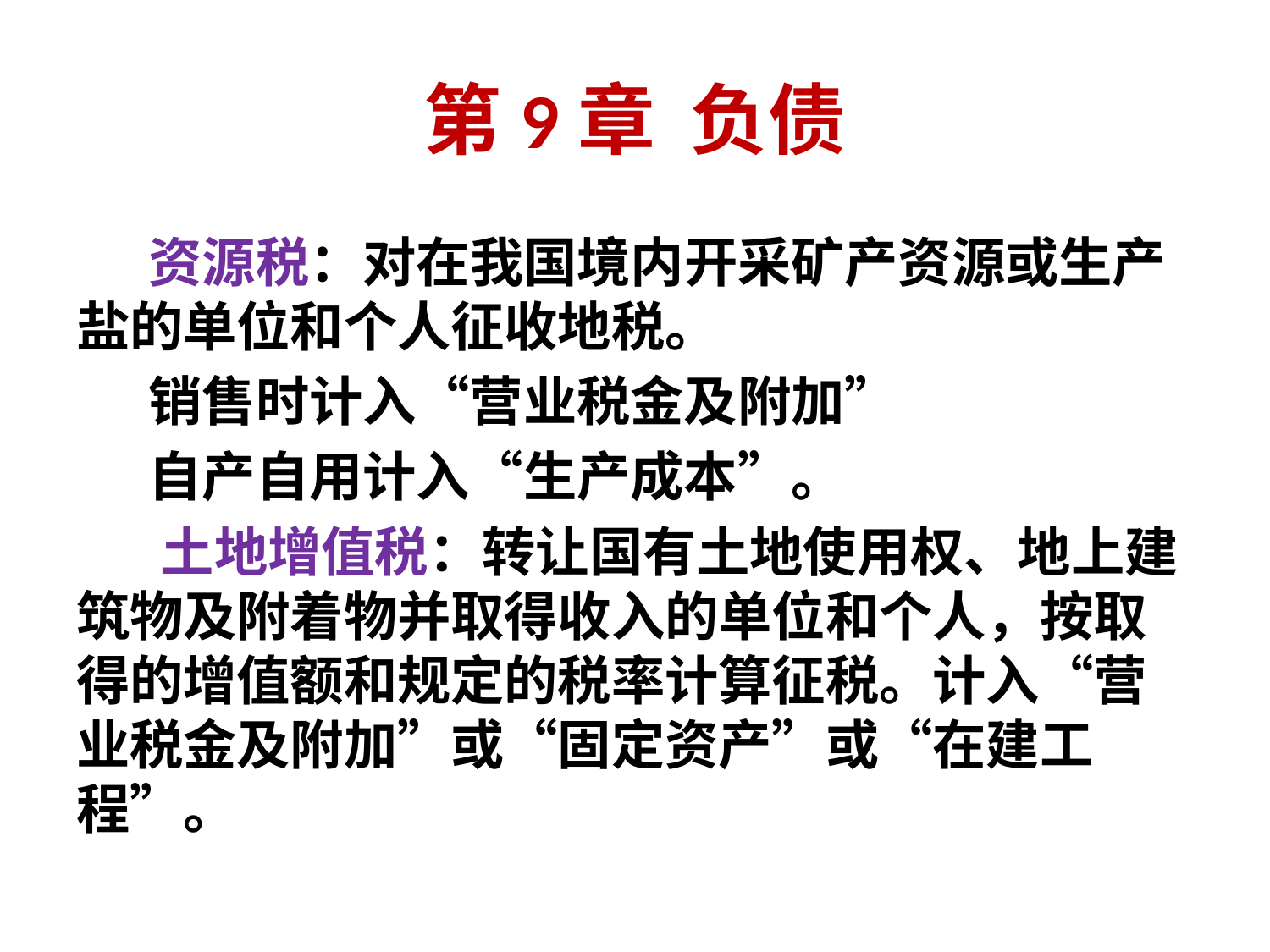

# 第9章  负债
     资源税：对在我国境内开采矿产资源或生产盐的单位和个人征收地税。
     销售时计入“营业税金及附加”
     自产自用计入“生产成本”。
      土地增值税：转让国有土地使用权、地上建筑物及附着物并取得收入的单位和个人，按取得的增值额和规定的税率计算征税。计入“营业税金及附加”或“固定资产”或“在建工程”。